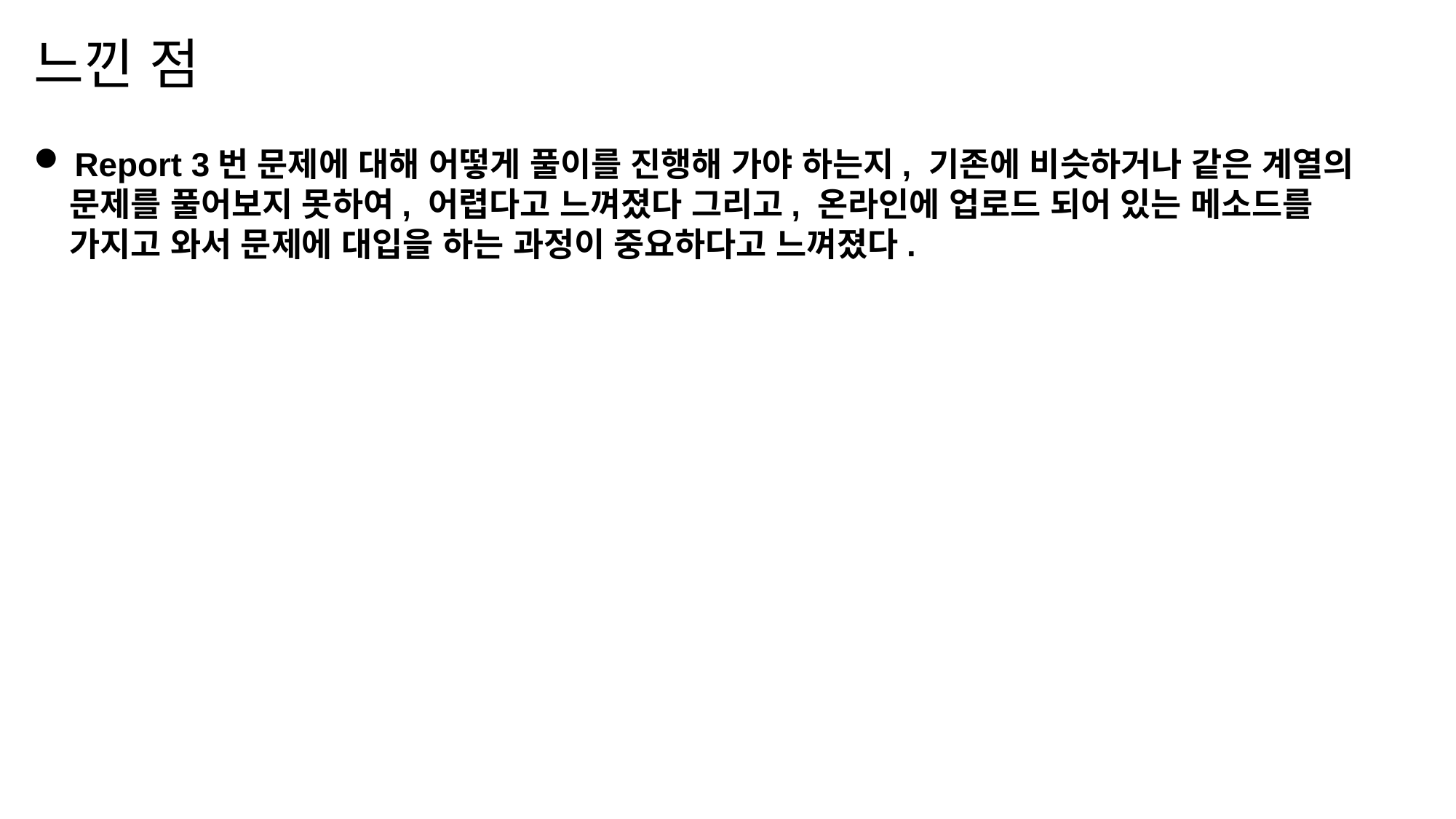

느낀 점
Report 3번 문제에 대해 어떻게 풀이를 진행해 가야 하는지, 기존에 비슷하거나 같은 계열의
   문제를 풀어보지 못하여, 어렵다고 느껴졌다 그리고, 온라인에 업로드 되어 있는 메소드를
   가지고 와서 문제에 대입을 하는 과정이 중요하다고 느껴졌다.